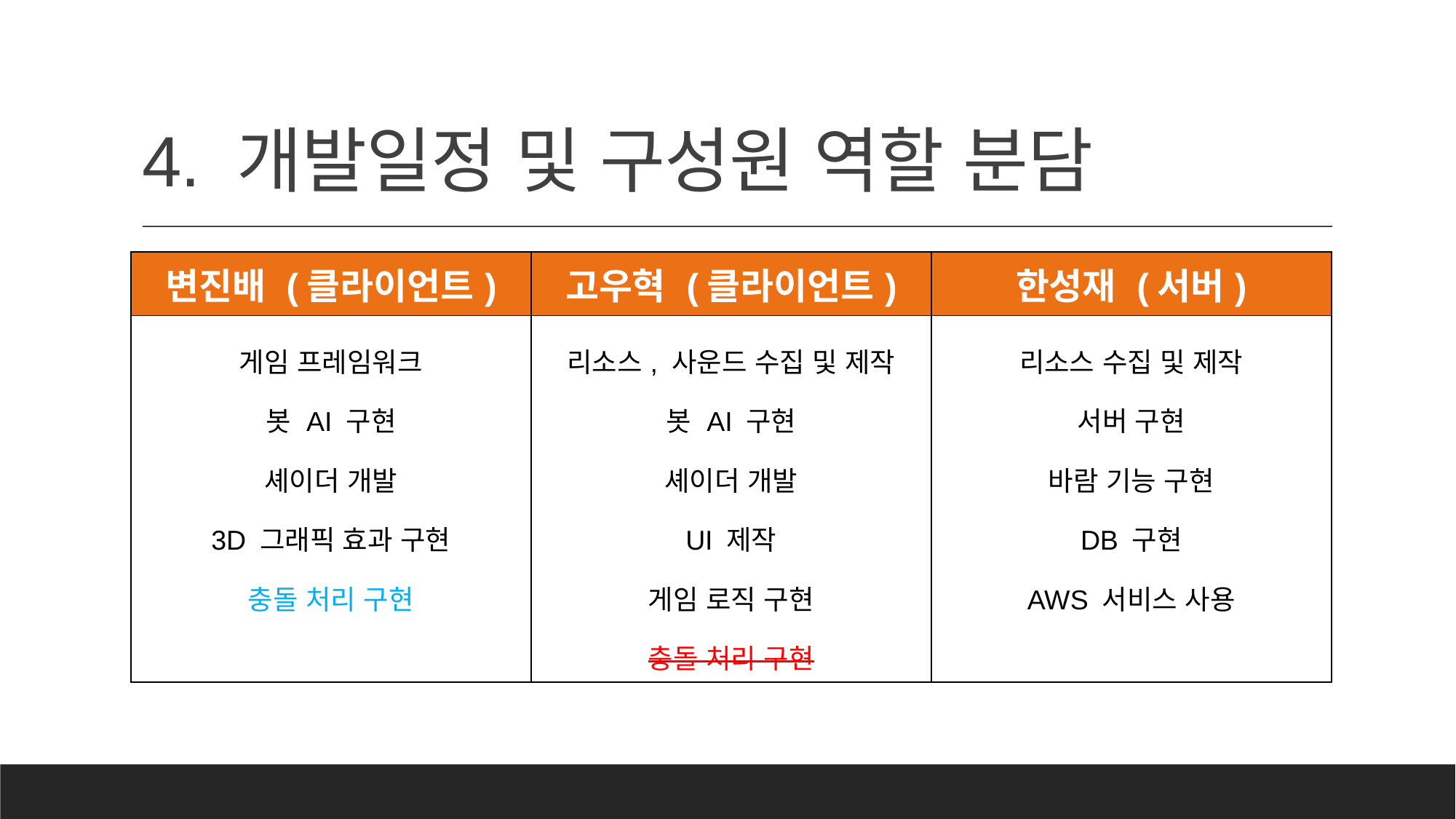

# 4. 개발일정 및 구성원 역할 분담
| 변진배 (클라이언트) | 고우혁 (클라이언트) | 한성재 (서버) |
| --- | --- | --- |
| 게임 프레임워크 봇 AI 구현 셰이더 개발 3D 그래픽 효과 구현 충돌 처리 구현 | 리소스, 사운드 수집 및 제작 봇 AI 구현 셰이더 개발 UI 제작 게임 로직 구현 충돌 처리 구현 | 리소스 수집 및 제작 서버 구현 바람 기능 구현 DB 구현 AWS 서비스 사용 |